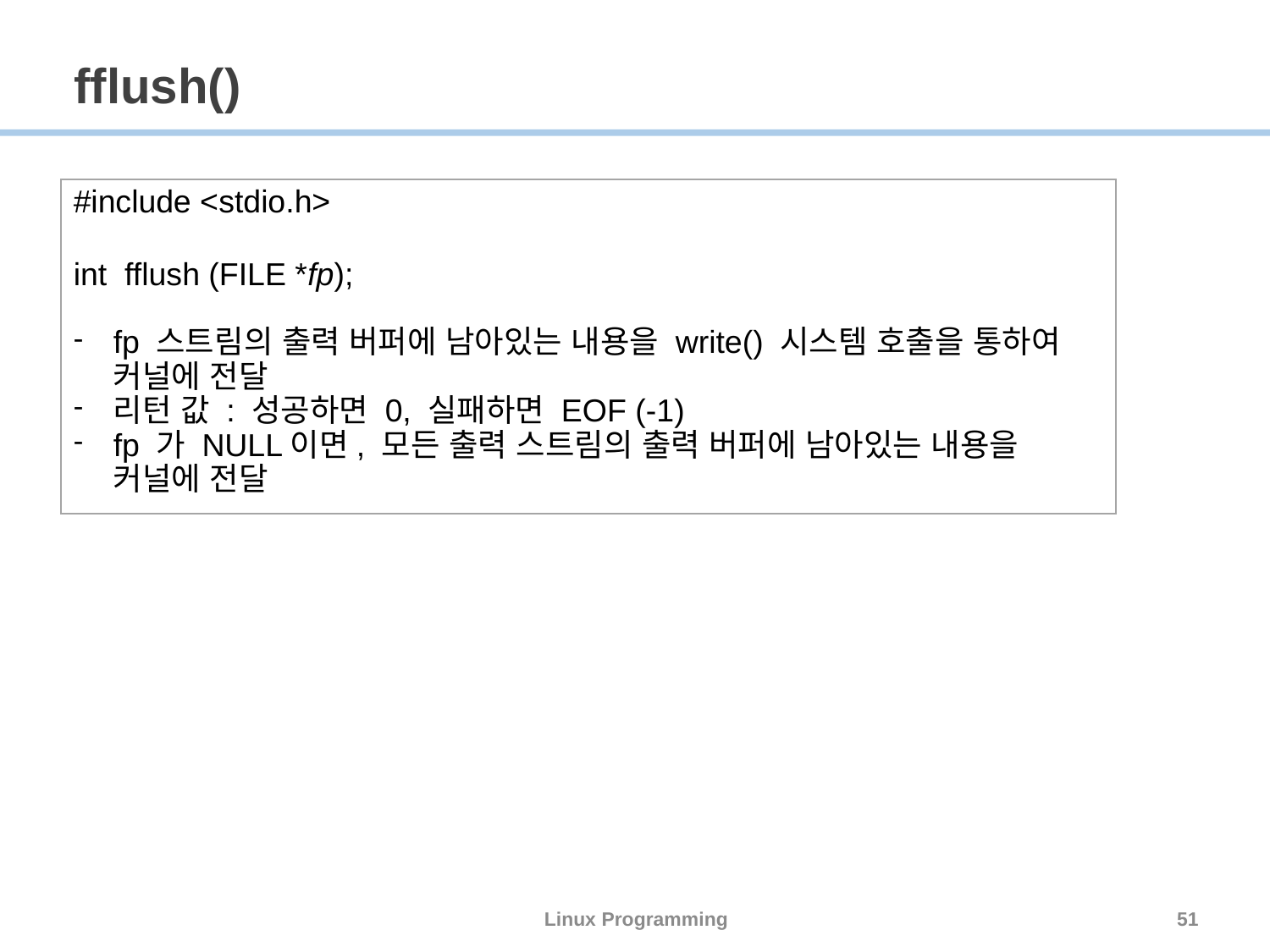

# fflush()
#include <stdio.h>
int  fflush (FILE *fp);

fp 스트림의 출력 버퍼에 남아있는 내용을 write() 시스템 호출을 통하여 커널에 전달
리턴 값 : 성공하면 0, 실패하면 EOF (-1)
fp 가 NULL이면, 모든 출력 스트림의 출력 버퍼에 남아있는 내용을 커널에 전달

Linux Programming
51